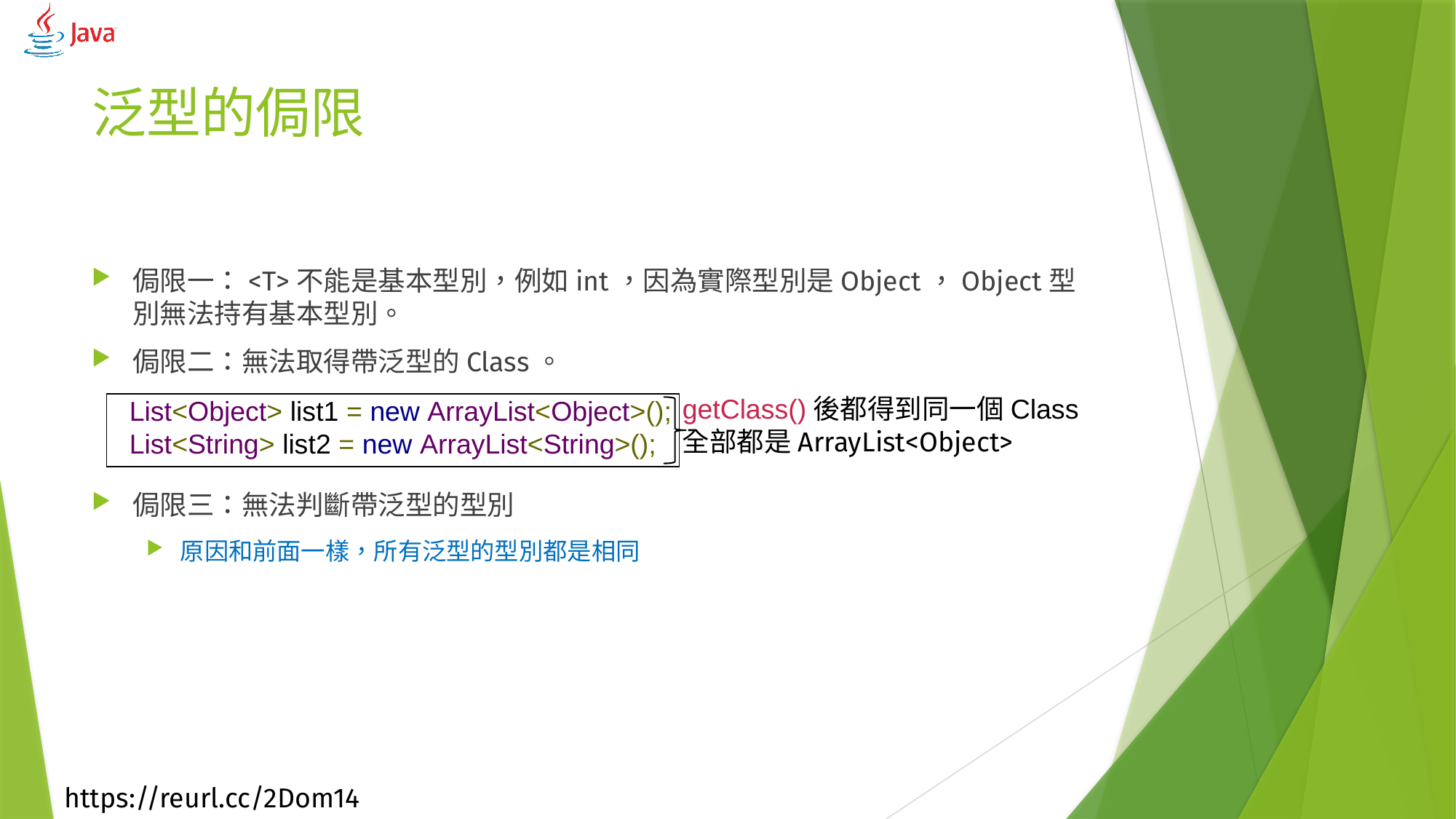

# 泛型的侷限
侷限一：<T>不能是基本型別，例如int，因為實際型別是Object，Object型別無法持有基本型別。
侷限二：無法取得帶泛型的Class。

侷限三：無法判斷帶泛型的型別
原因和前面一樣，所有泛型的型別都是相同
getClass()後都得到同一個Class
全部都是ArrayList<Object>
   List<Object> list1 = new ArrayList<Object>();
   List<String> list2 = new ArrayList<String>();